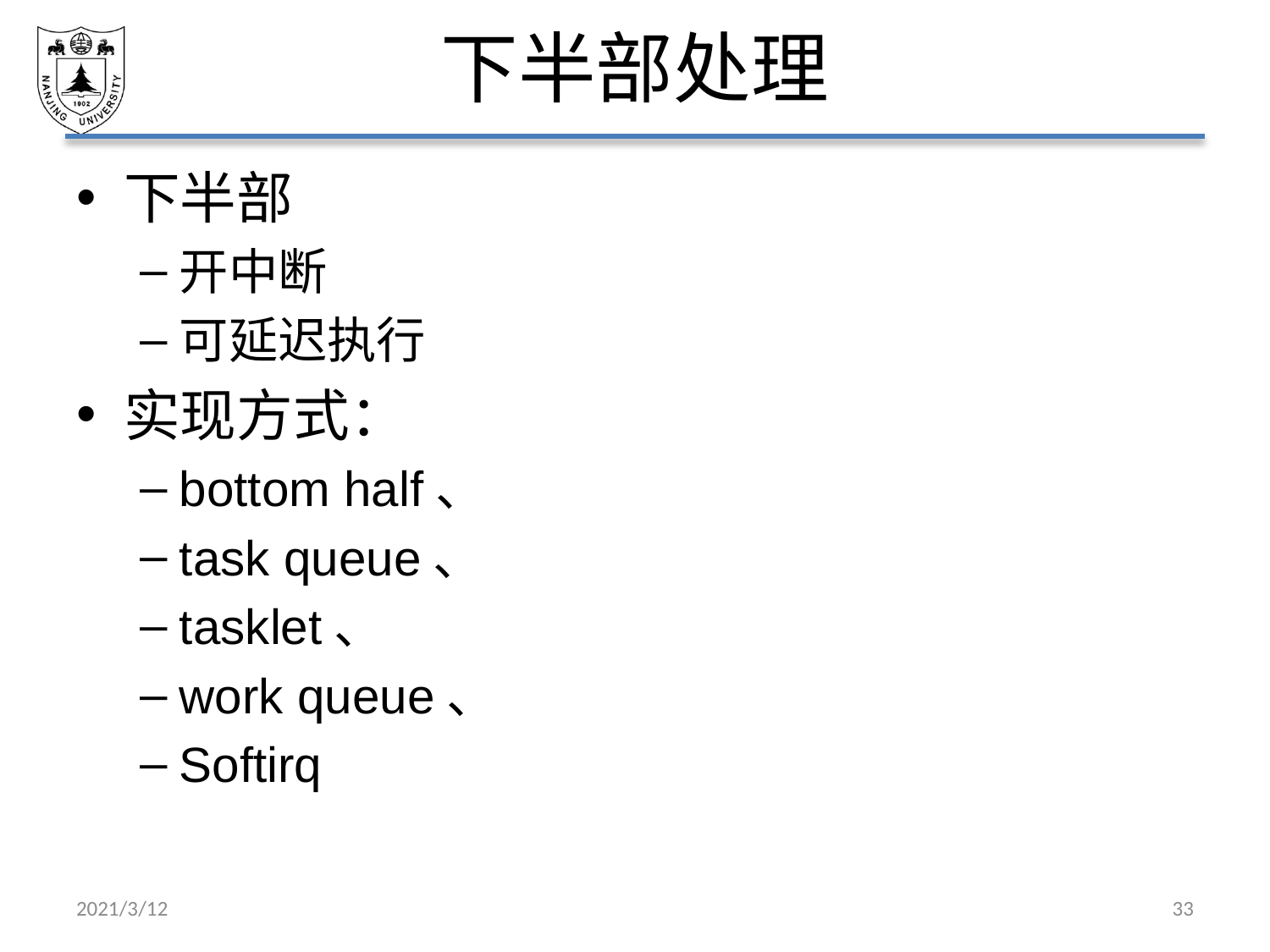

# 下半部处理
下半部
开中断
可延迟执行
实现方式：
bottom half、
task queue、
tasklet、
work queue、
Softirq

2021/3/12
33